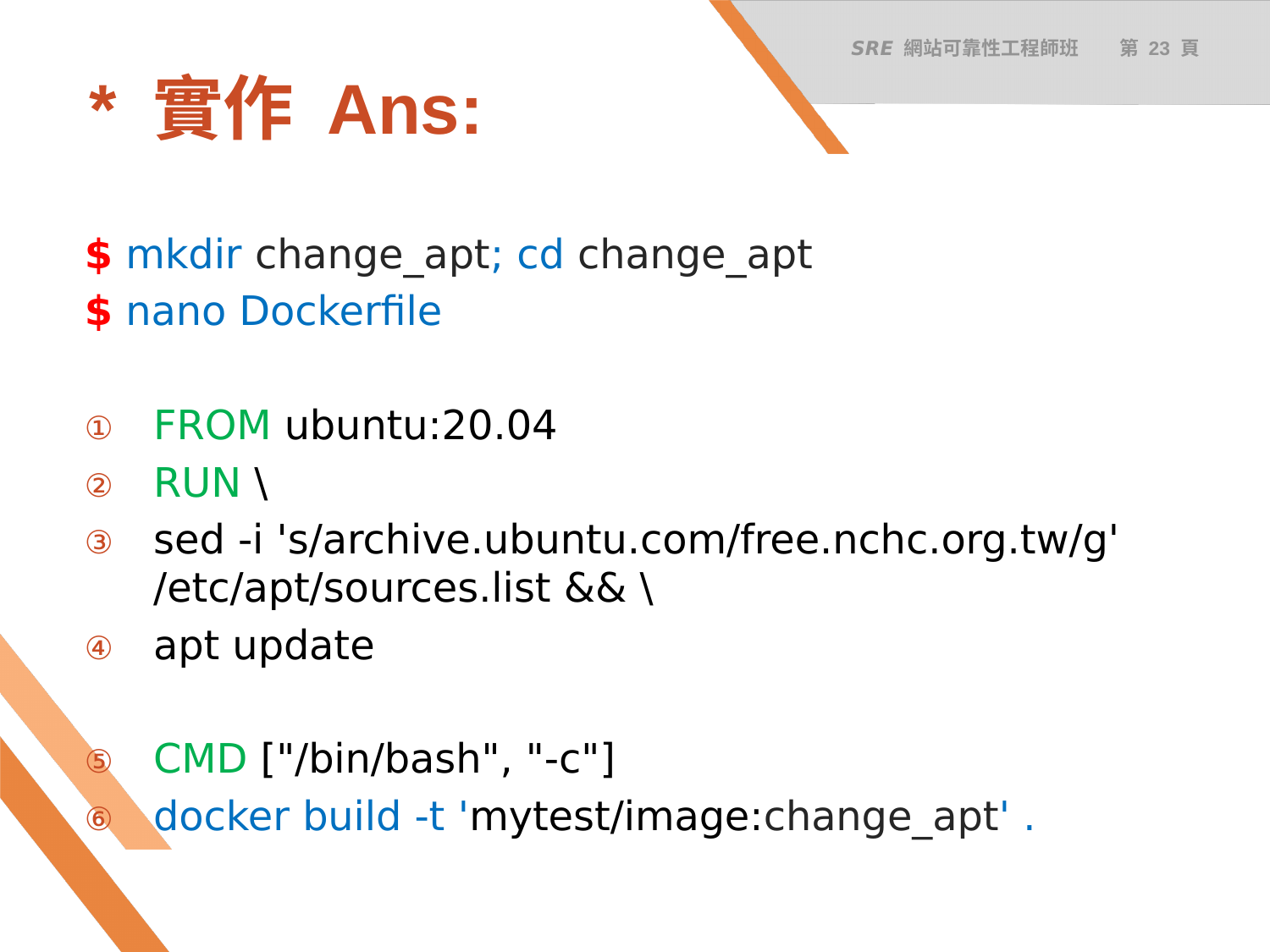

SRE 網站可靠性工程師班
第 23 頁
# * 實作 Ans:
$ mkdir change_apt; cd change_apt
$ nano Dockerfile

FROM ubuntu:20.04
RUN \
sed -i 's/archive.ubuntu.com/free.nchc.org.tw/g' /etc/apt/sources.list && \
apt update

CMD ["/bin/bash", "-c"]
docker build -t 'mytest/image:change_apt' .